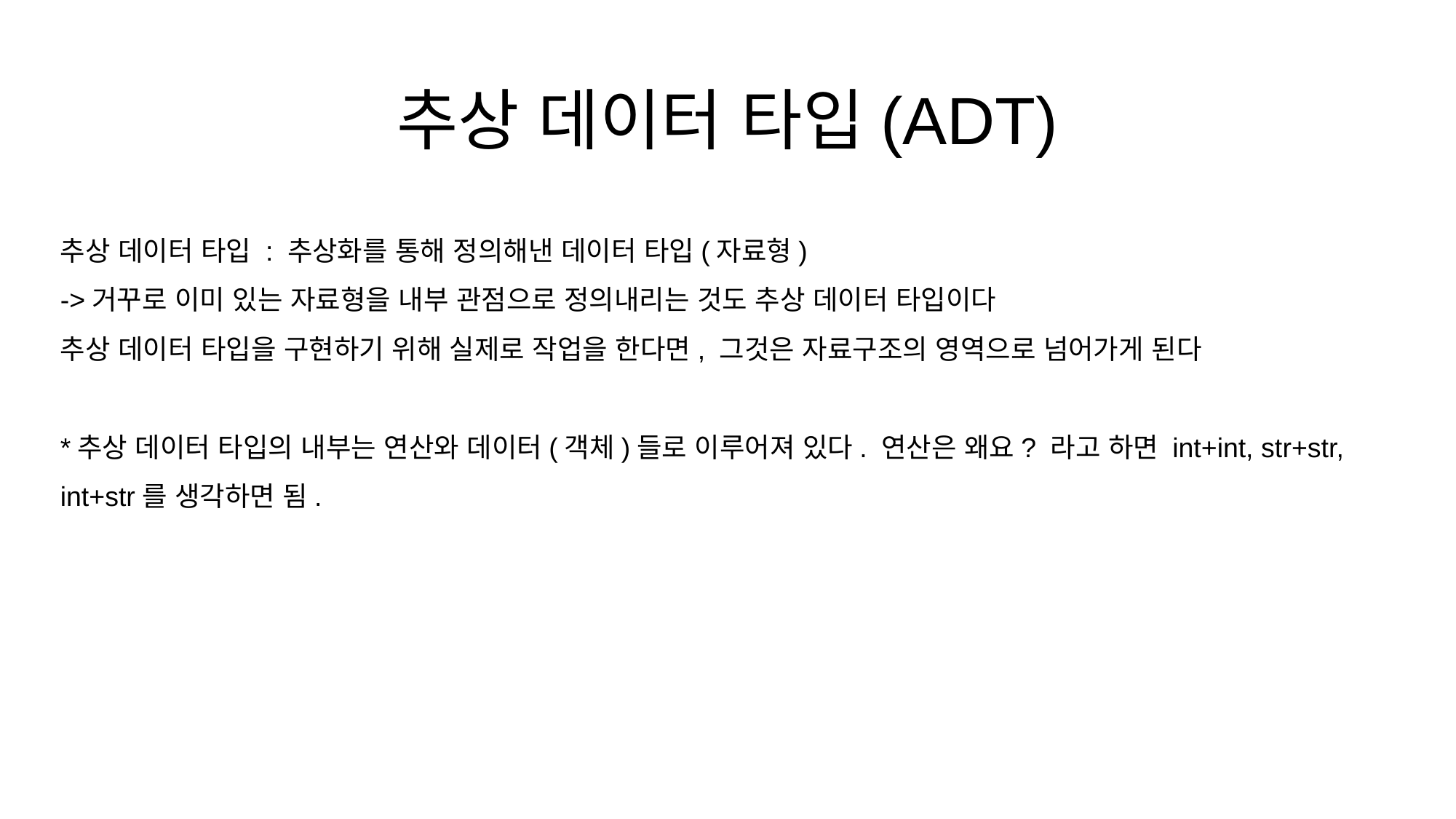

# 추상 데이터 타입(ADT)
추상 데이터 타입 : 추상화를 통해 정의해낸 데이터 타입(자료형)
->거꾸로 이미 있는 자료형을 내부 관점으로 정의내리는 것도 추상 데이터 타입이다
추상 데이터 타입을 구현하기 위해 실제로 작업을 한다면, 그것은 자료구조의 영역으로 넘어가게 된다

*추상 데이터 타입의 내부는 연산와 데이터(객체)들로 이루어져 있다. 연산은 왜요? 라고 하면 int+int, str+str, int+str를 생각하면 됨.